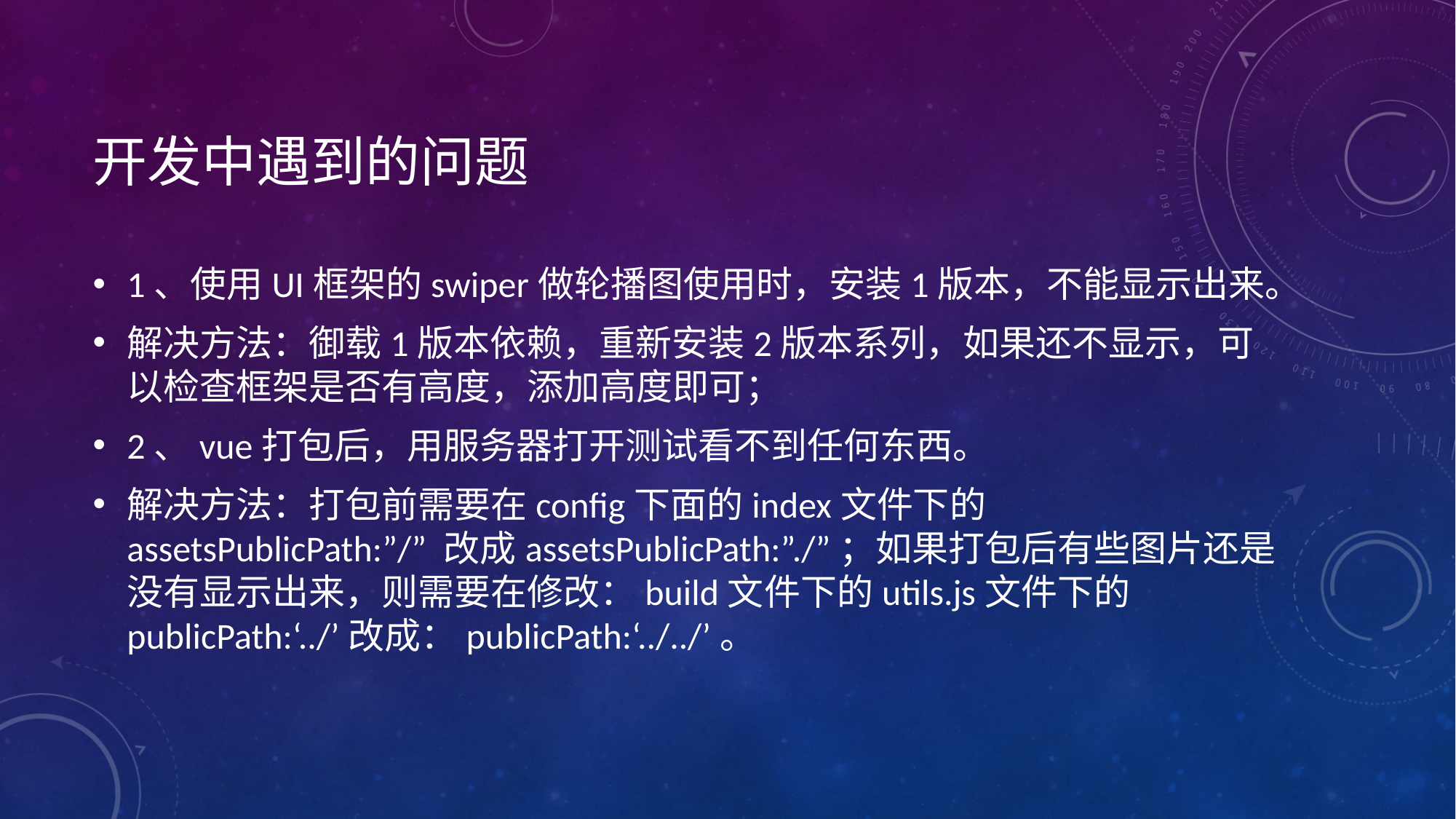

# 开发中遇到的问题
1、使用UI框架的swiper做轮播图使用时，安装1版本，不能显示出来。
解决方法：御载1版本依赖，重新安装2版本系列，如果还不显示，可以检查框架是否有高度，添加高度即可；
2、vue打包后，用服务器打开测试看不到任何东西。
解决方法：打包前需要在config下面的index文件下的assetsPublicPath:”/” 改成assetsPublicPath:”./”；如果打包后有些图片还是没有显示出来，则需要在修改：build文件下的utils.js文件下的publicPath:‘../’改成：publicPath:‘../../’。